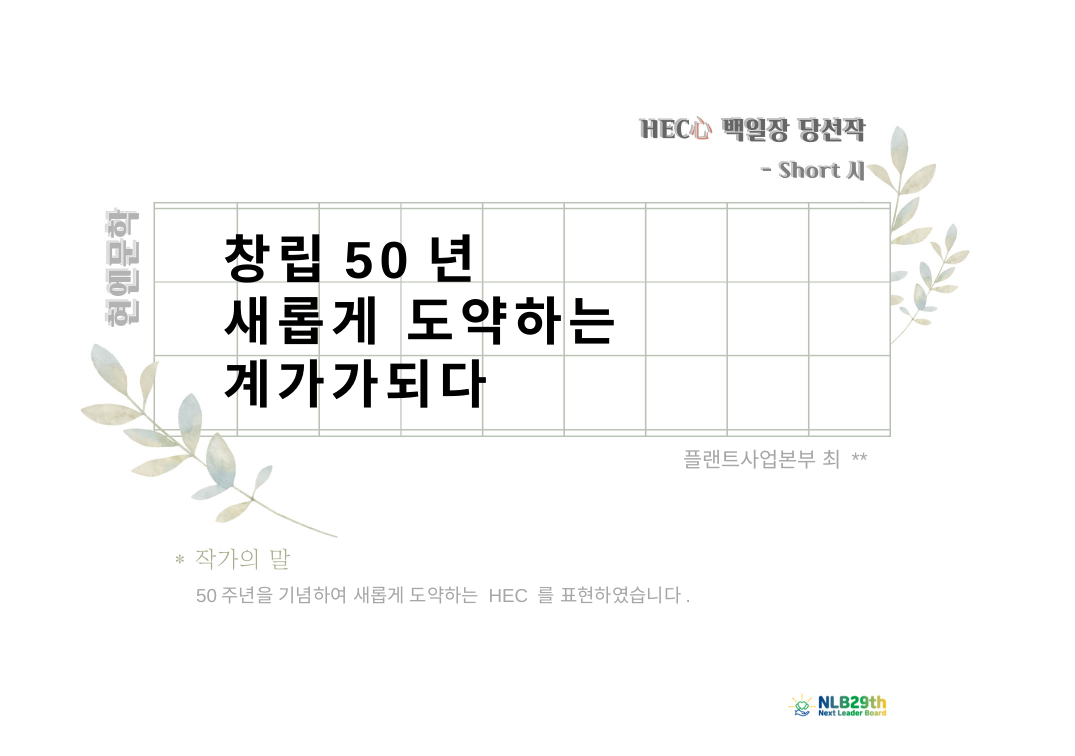

창립50년
새롭게 도약하는
계가가되다
플랜트사업본부 최 **
50주년을 기념하여 새롭게 도약하는 HEC 를 표현하였습니다.